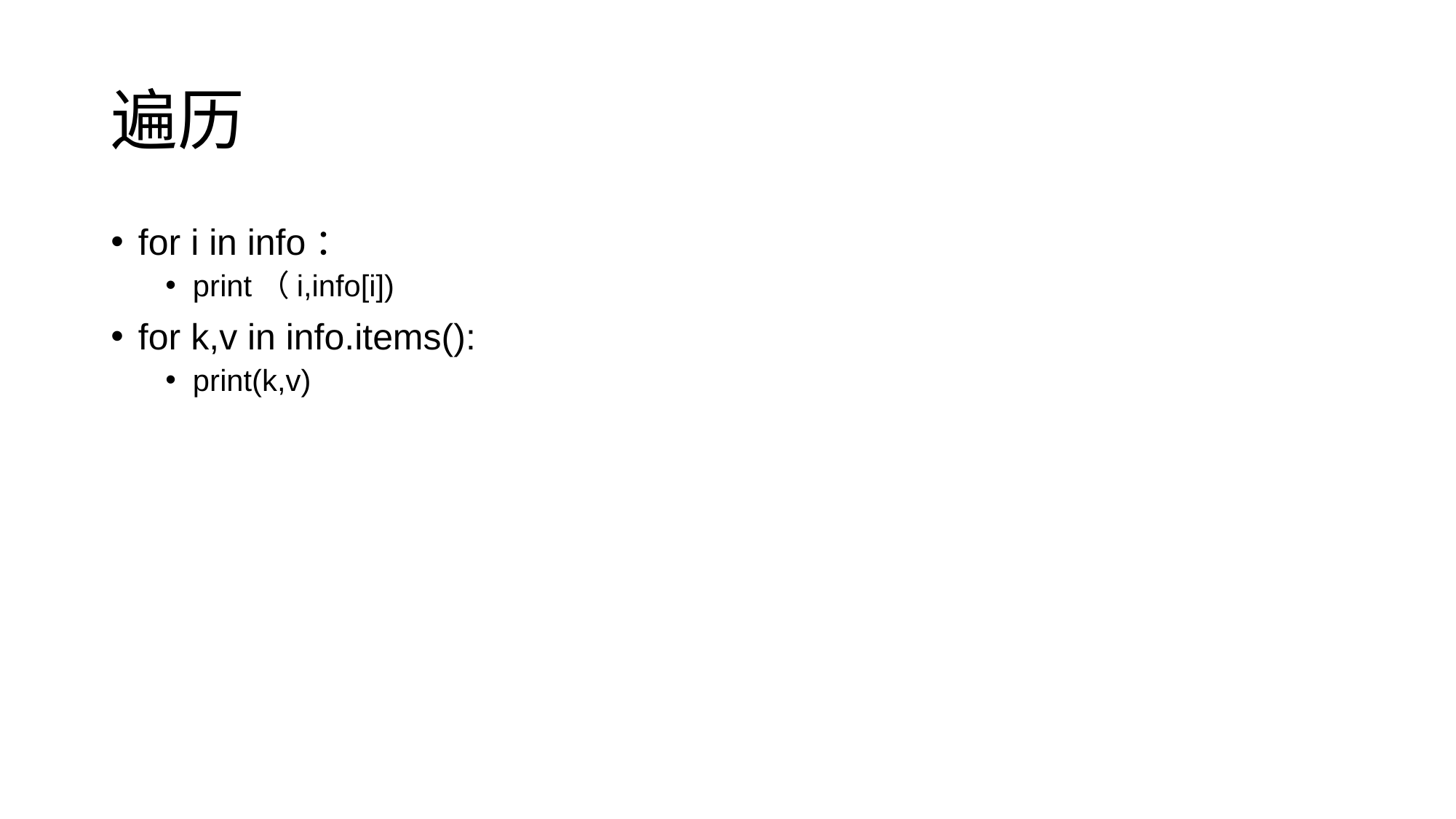

# 遍历
for i in info：
print（i,info[i])
for k,v in info.items():
print(k,v)